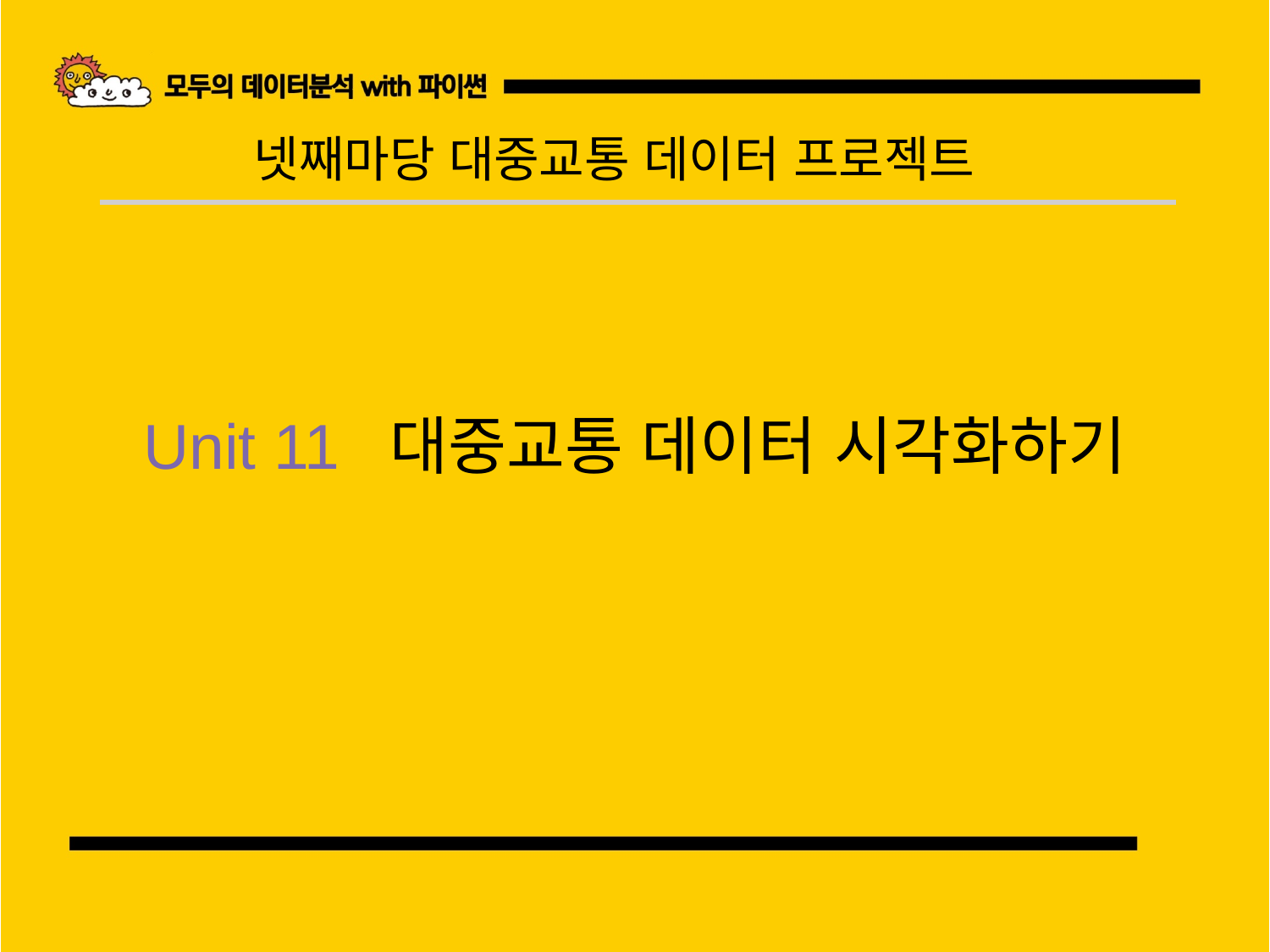

넷째마당 대중교통 데이터 프로젝트
Unit 11  대중교통 데이터 시각화하기